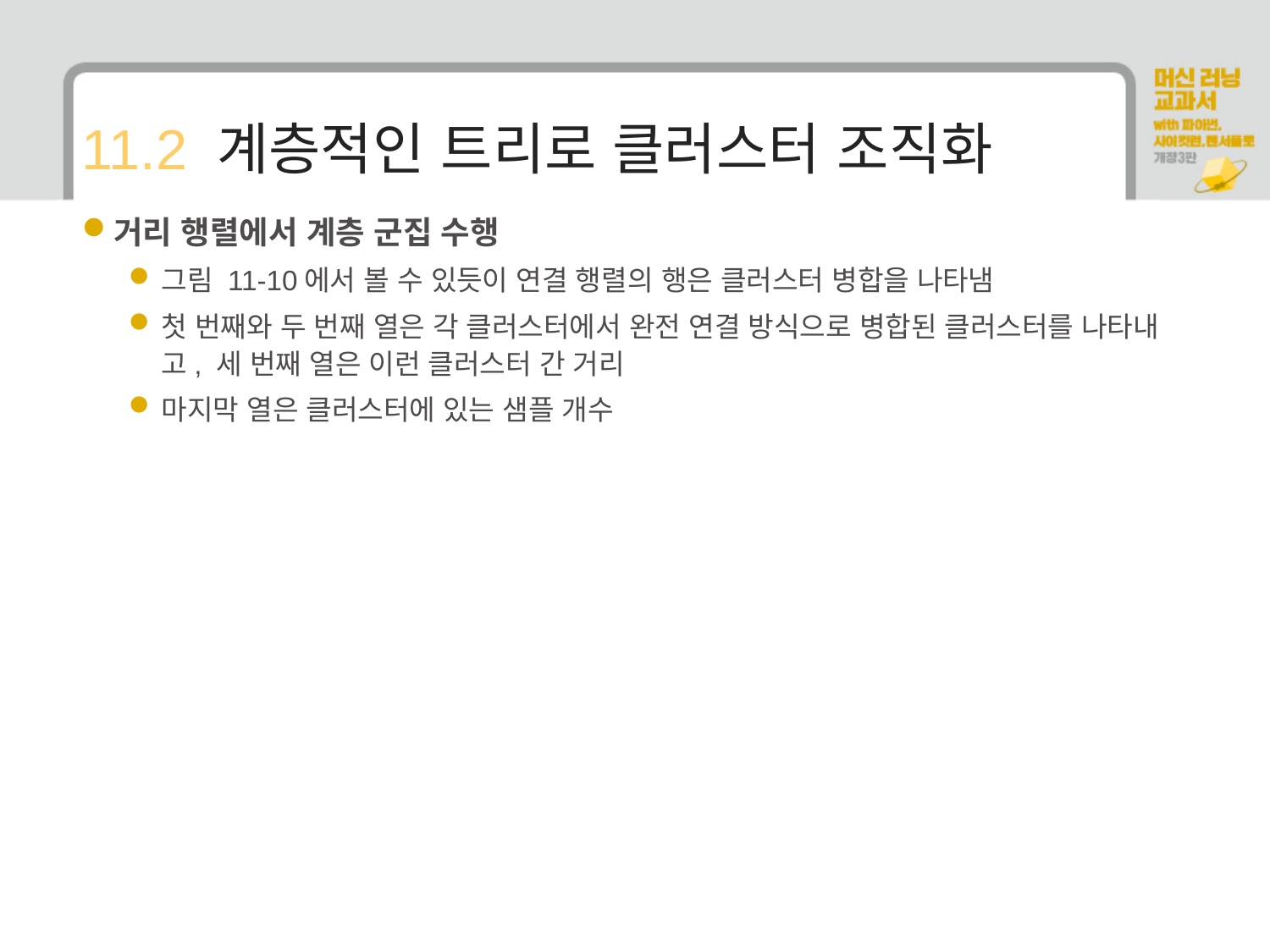

# 11.2 계층적인 트리로 클러스터 조직화
거리 행렬에서 계층 군집 수행
그림 11-10에서 볼 수 있듯이 연결 행렬의 행은 클러스터 병합을 나타냄
첫 번째와 두 번째 열은 각 클러스터에서 완전 연결 방식으로 병합된 클러스터를 나타내고, 세 번째 열은 이런 클러스터 간 거리
마지막 열은 클러스터에 있는 샘플 개수